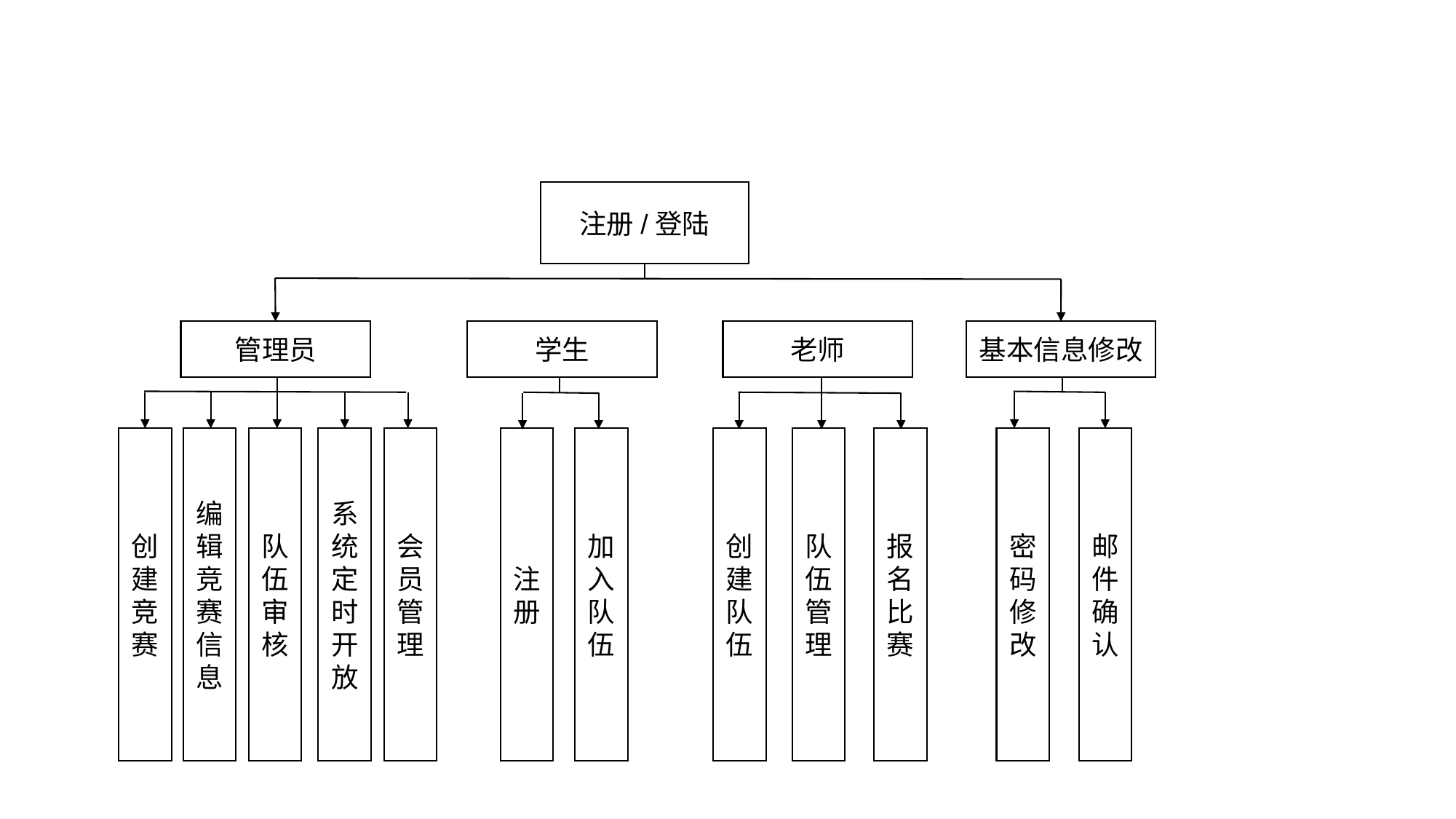

注册/登陆
管理员
学生
老师
基本信息修改
注册
邮件确认
密码修改
创建队伍
报名比赛
会员管理
队伍管理
系统定时开放
编辑竞赛信息
队伍审核
创建竞赛
加入队伍